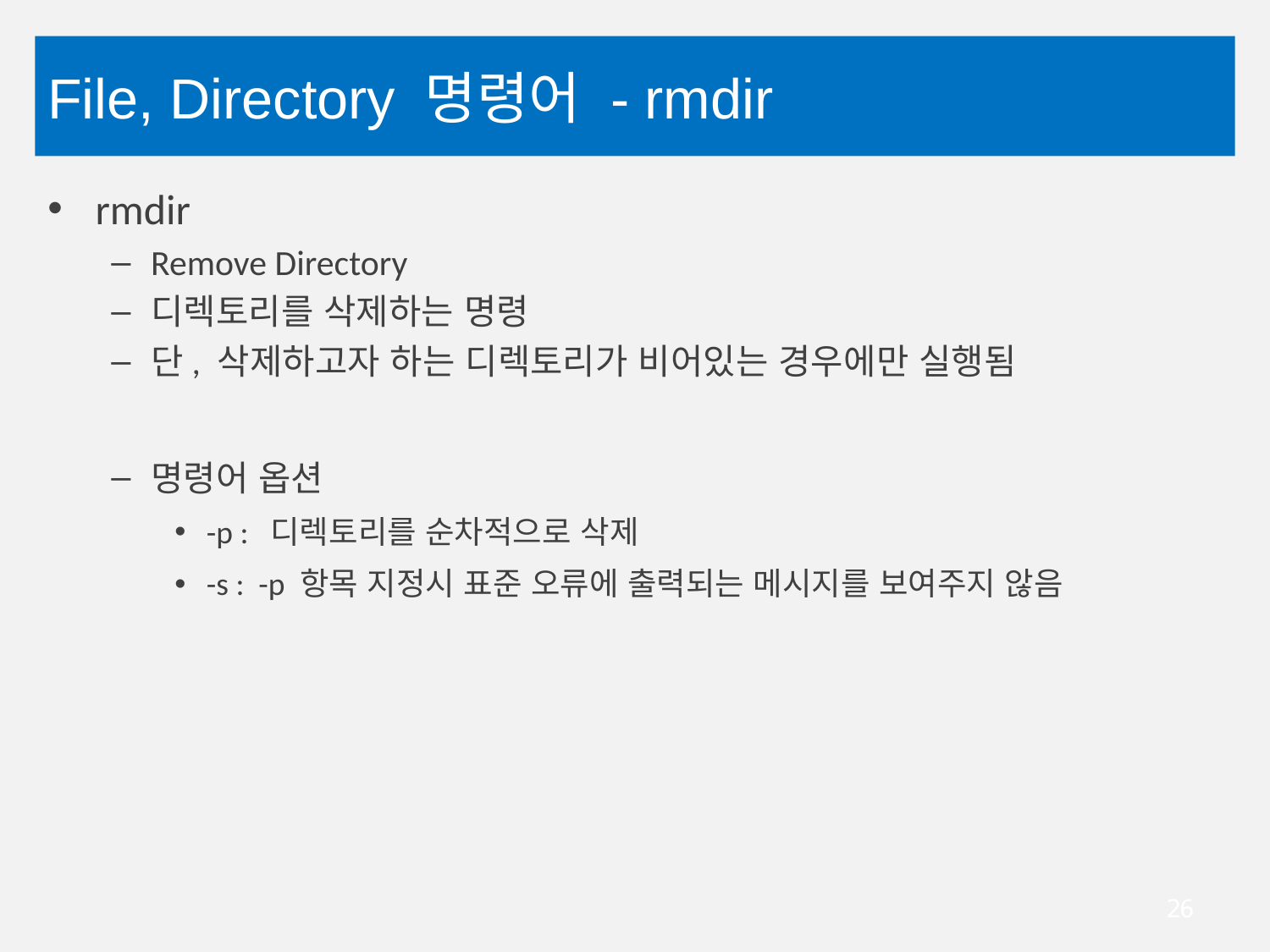

# File, Directory 명령어 - rmdir
rmdir
Remove Directory
디렉토리를 삭제하는 명령
단, 삭제하고자 하는 디렉토리가 비어있는 경우에만 실행됨

명령어 옵션
-p :  디렉토리를 순차적으로 삭제
-s :  -p 항목 지정시 표준 오류에 출력되는 메시지를 보여주지 않음
26